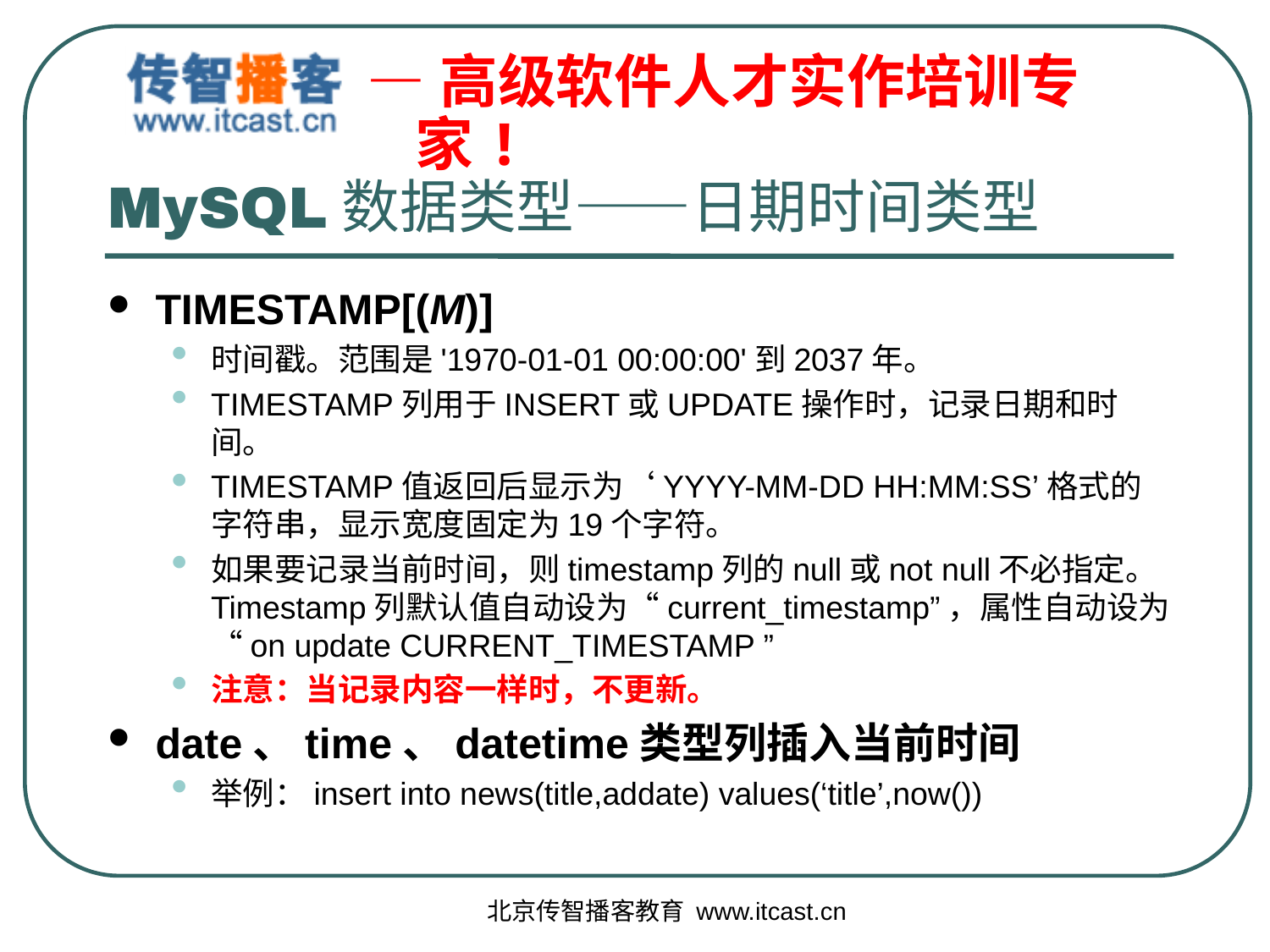

# MySQL数据类型——日期时间类型
TIMESTAMP[(M)]
时间戳。范围是'1970-01-01 00:00:00'到2037年。
TIMESTAMP列用于INSERT或UPDATE操作时，记录日期和时间。
TIMESTAMP值返回后显示为‘YYYY-MM-DD HH:MM:SS’格式的字符串，显示宽度固定为19个字符。
如果要记录当前时间，则timestamp列的null或not null不必指定。Timestamp列默认值自动设为“current_timestamp”，属性自动设为“on update CURRENT_TIMESTAMP ”
注意：当记录内容一样时，不更新。
date、time、datetime类型列插入当前时间
举例：insert into news(title,addate) values(‘title’,now())